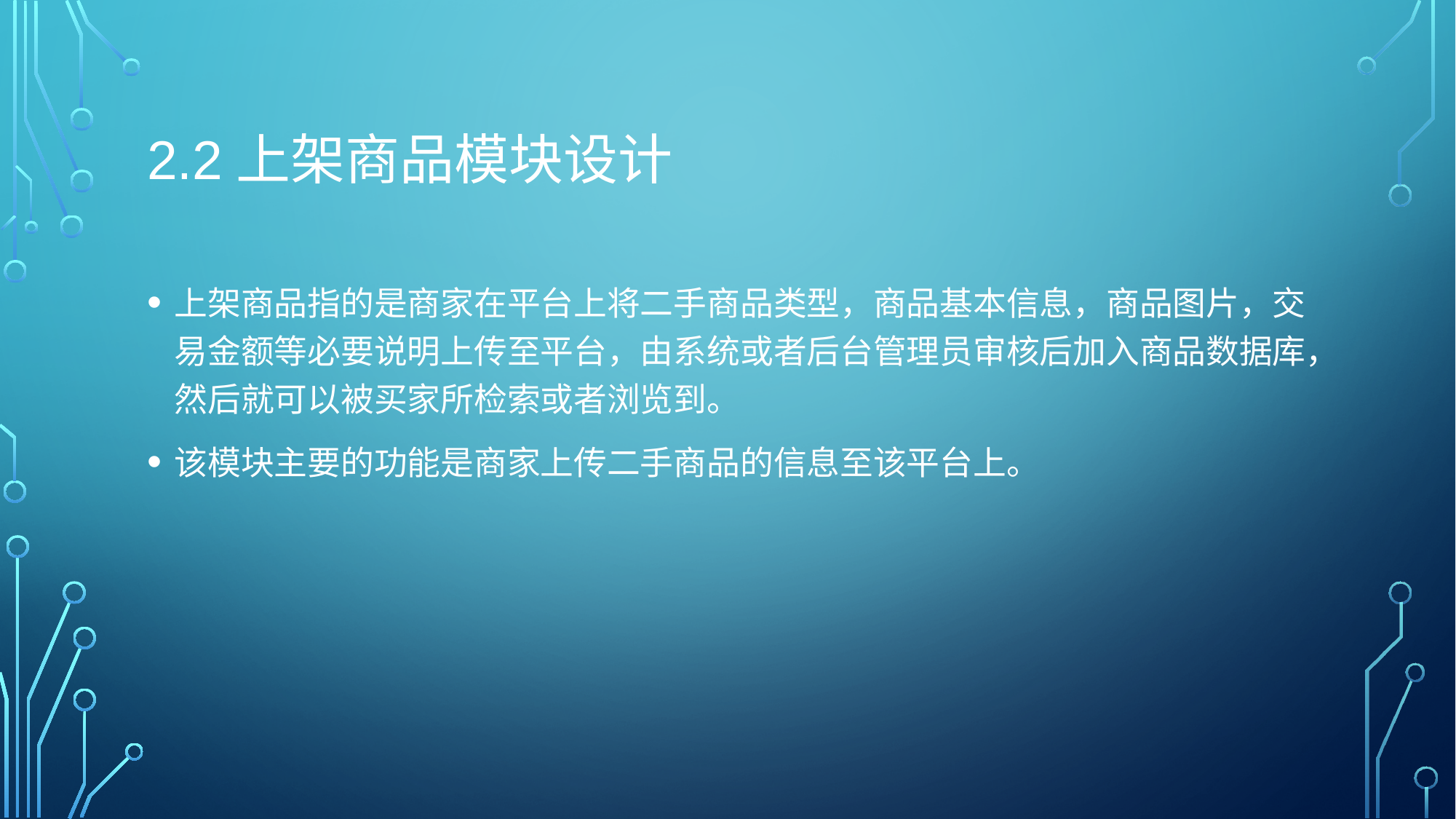

# 2.2上架商品模块设计
上架商品指的是商家在平台上将二手商品类型，商品基本信息，商品图片，交易金额等必要说明上传至平台，由系统或者后台管理员审核后加入商品数据库，然后就可以被买家所检索或者浏览到。
该模块主要的功能是商家上传二手商品的信息至该平台上。